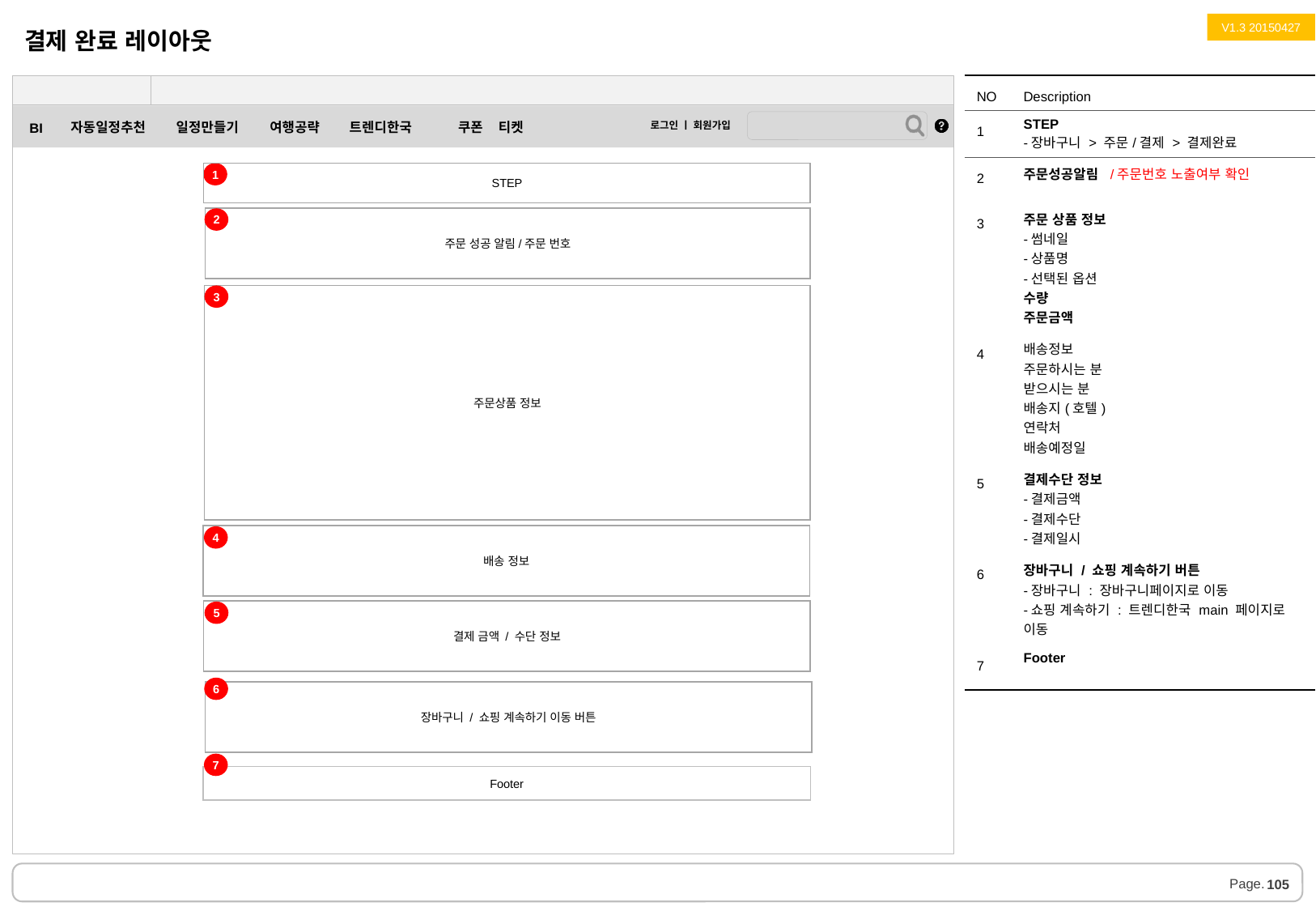

결제 완료 레이아웃
V1.3 20150427
| NO | Description |
| --- | --- |
| 1 | STEP -장바구니 > 주문/결제 > 결제완료 |
| 2 | 주문성공알림 /주문번호 노출여부 확인 |
| 3 | 주문 상품 정보 -썸네일 -상품명 -선택된 옵션 수량 주문금액 |
| 4 | 배송정보 주문하시는 분 받으시는 분 배송지(호텔) 연락처 배송예정일 |
| 5 | 결제수단 정보 -결제금액 -결제수단 -결제일시 |
| 6 | 장바구니 / 쇼핑 계속하기 버튼 -장바구니 : 장바구니페이지로 이동 -쇼핑 계속하기 : 트렌디한국 main 페이지로 이동 |
| 7 | Footer |
1
STEP
2
주문 성공 알림/주문 번호
3
주문상품 정보
배송 정보
4
결제 금액 / 수단 정보
5
6
장바구니 / 쇼핑 계속하기 이동 버튼
7
Footer
105